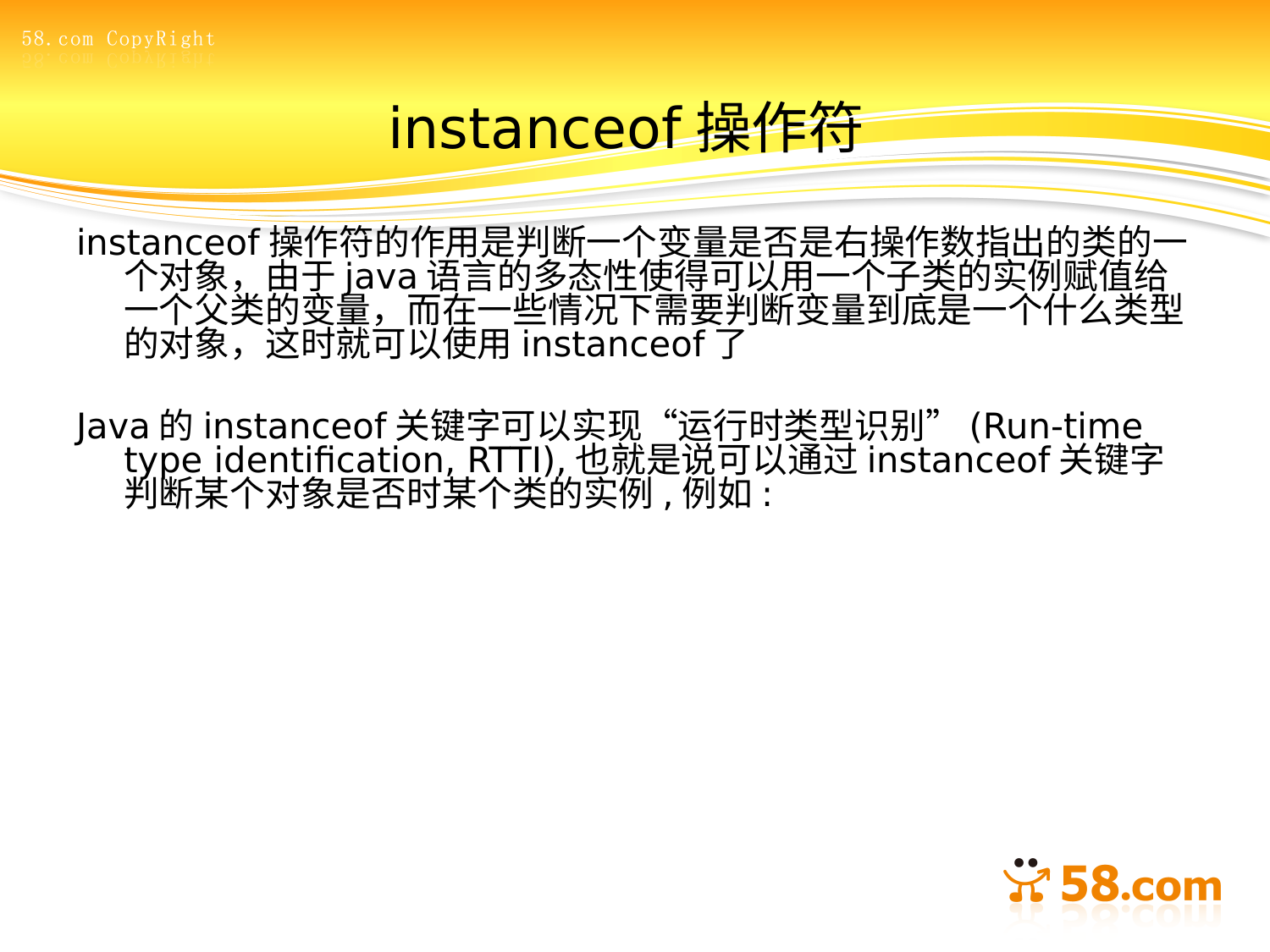

# instanceof操作符
instanceof操作符的作用是判断一个变量是否是右操作数指出的类的一个对象，由于java语言的多态性使得可以用一个子类的实例赋值给一个父类的变量，而在一些情况下需要判断变量到底是一个什么类型的对象，这时就可以使用instanceof了

Java的instanceof关键字可以实现“运行时类型识别”(Run-time type identification, RTTI),也就是说可以通过instanceof关键字判断某个对象是否时某个类的实例,例如: